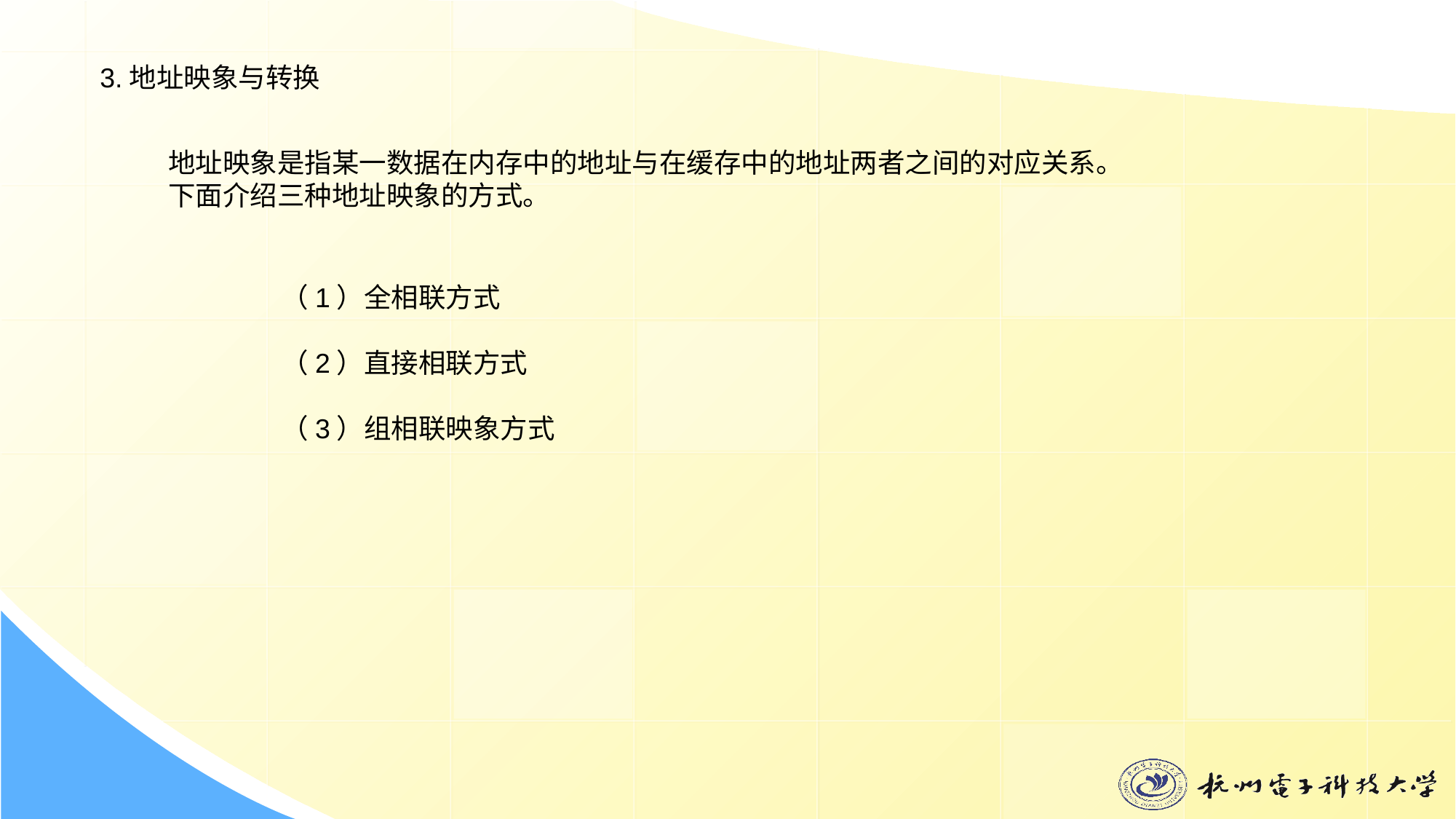

3.地址映象与转换
地址映象是指某一数据在内存中的地址与在缓存中的地址两者之间的对应关系。
下面介绍三种地址映象的方式。
（1）全相联方式

（2）直接相联方式

（3）组相联映象方式